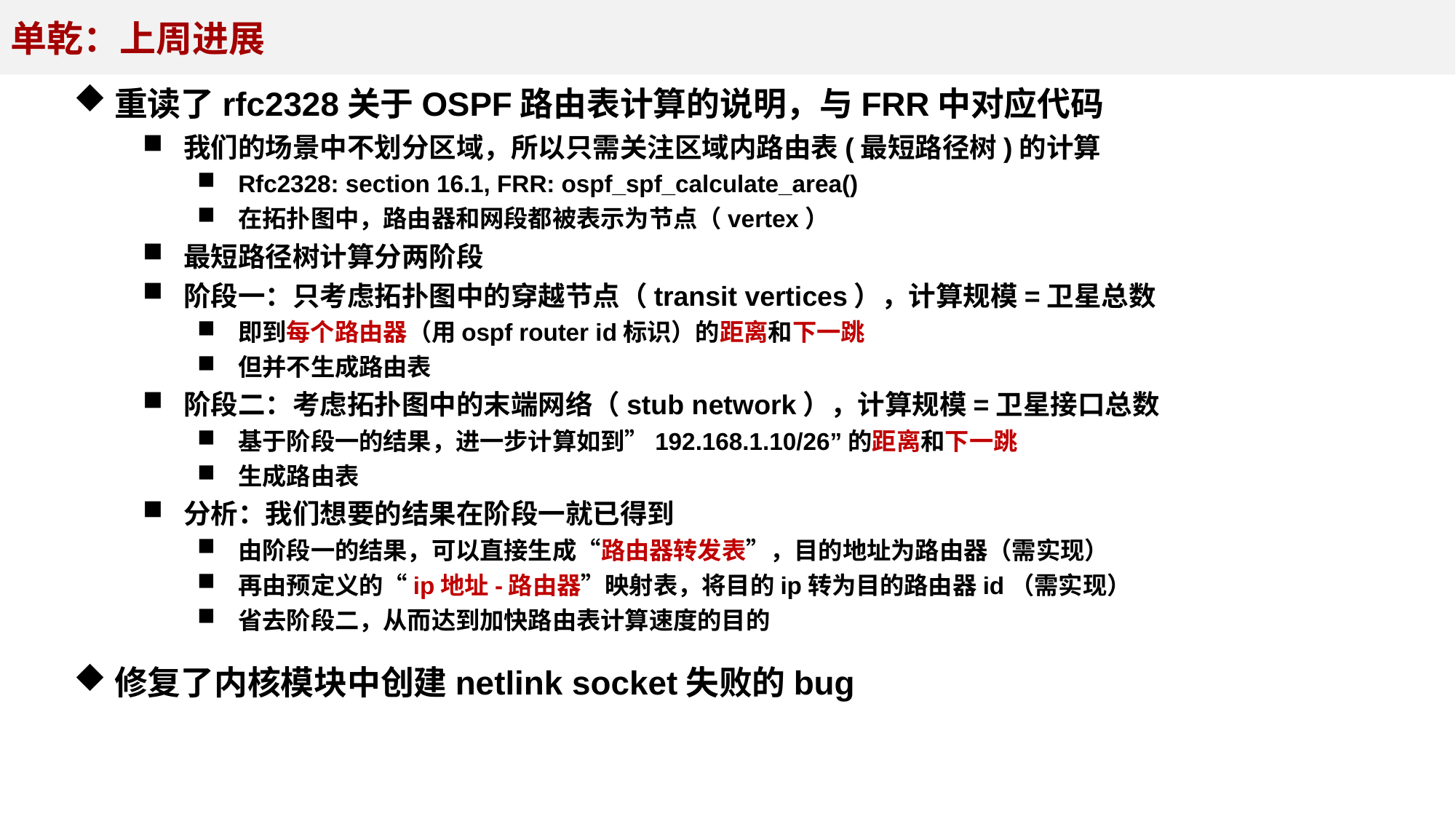

单乾：上周进展
重读了rfc2328关于OSPF路由表计算的说明，与FRR中对应代码
我们的场景中不划分区域，所以只需关注区域内路由表(最短路径树)的计算
Rfc2328: section 16.1, FRR: ospf_spf_calculate_area()
在拓扑图中，路由器和网段都被表示为节点（vertex）
最短路径树计算分两阶段
阶段一：只考虑拓扑图中的穿越节点（transit vertices），计算规模=卫星总数
即到每个路由器（用ospf router id标识）的距离和下一跳
但并不生成路由表
阶段二：考虑拓扑图中的末端网络（stub network），计算规模=卫星接口总数
基于阶段一的结果，进一步计算如到”192.168.1.10/26”的距离和下一跳
生成路由表
分析：我们想要的结果在阶段一就已得到
由阶段一的结果，可以直接生成“路由器转发表”，目的地址为路由器（需实现）
再由预定义的“ip地址-路由器”映射表，将目的ip转为目的路由器id（需实现）
省去阶段二，从而达到加快路由表计算速度的目的
修复了内核模块中创建netlink socket失败的bug